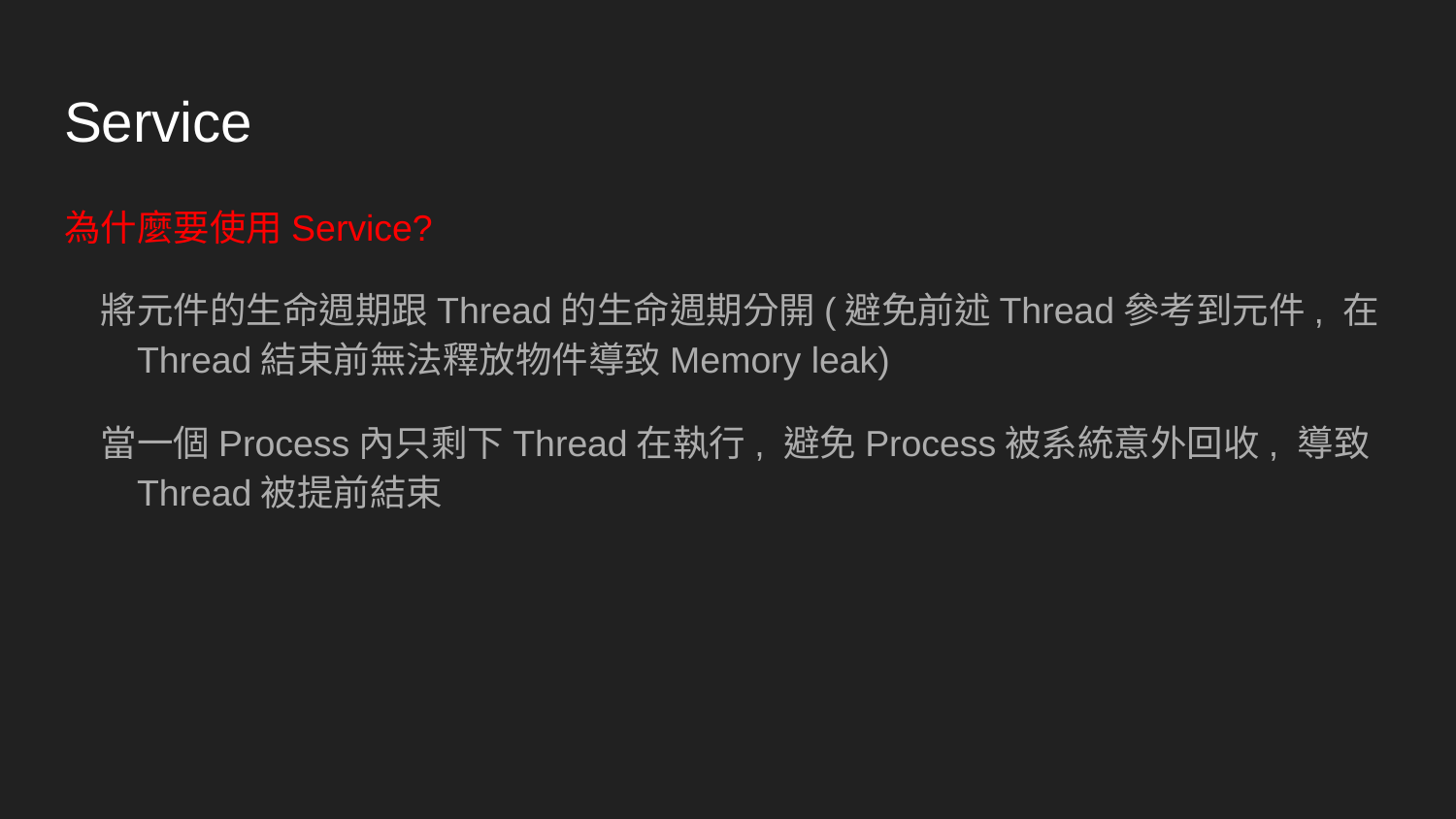

# Service
為什麼要使用Service?
將元件的生命週期跟Thread的生命週期分開(避免前述Thread參考到元件, 在Thread結束前無法釋放物件導致Memory leak)
當一個Process內只剩下Thread在執行, 避免Process被系統意外回收, 導致Thread被提前結束